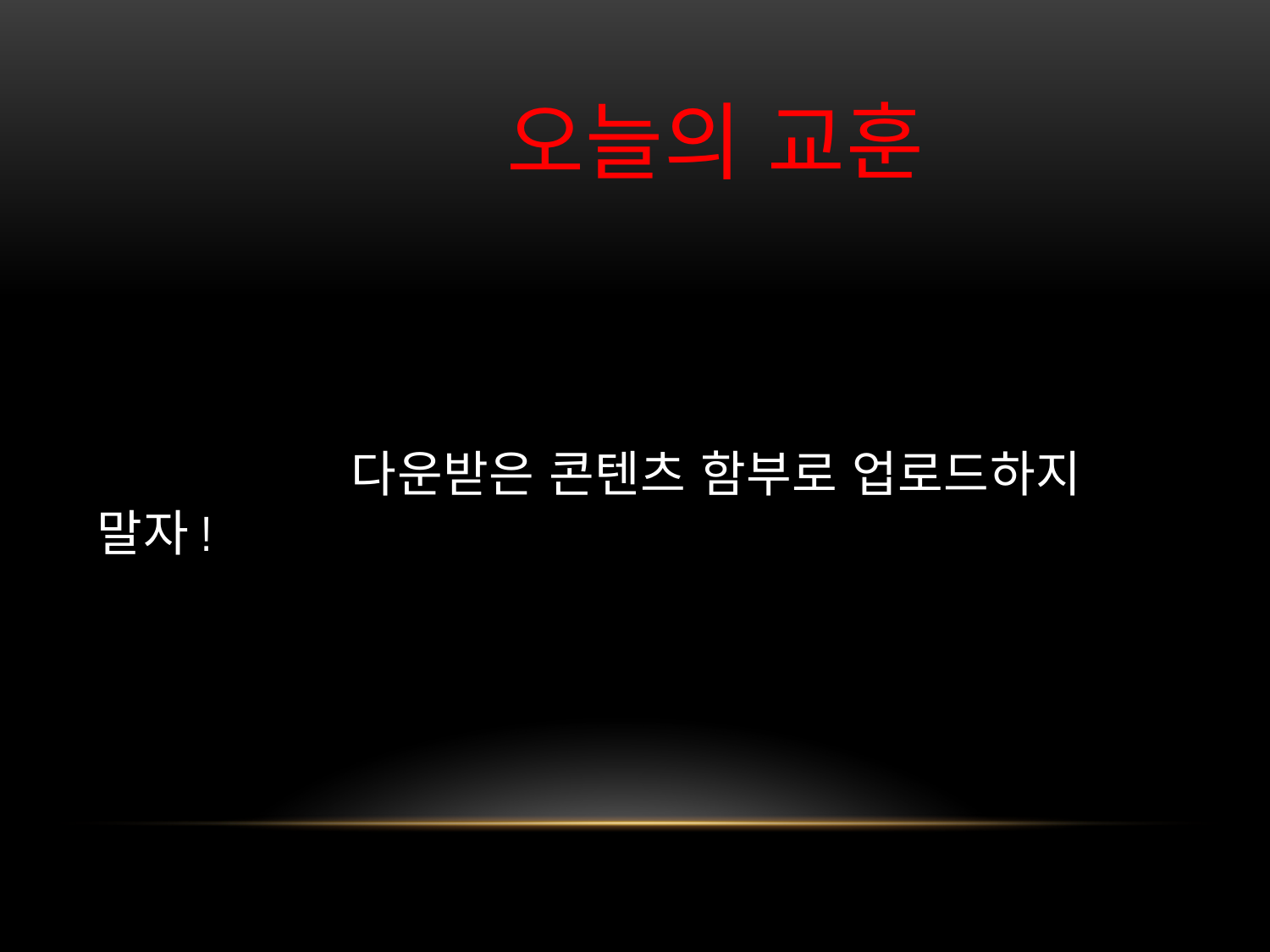

# 오늘의 교훈

		다운받은 콘텐츠 함부로 업로드하지 말자!